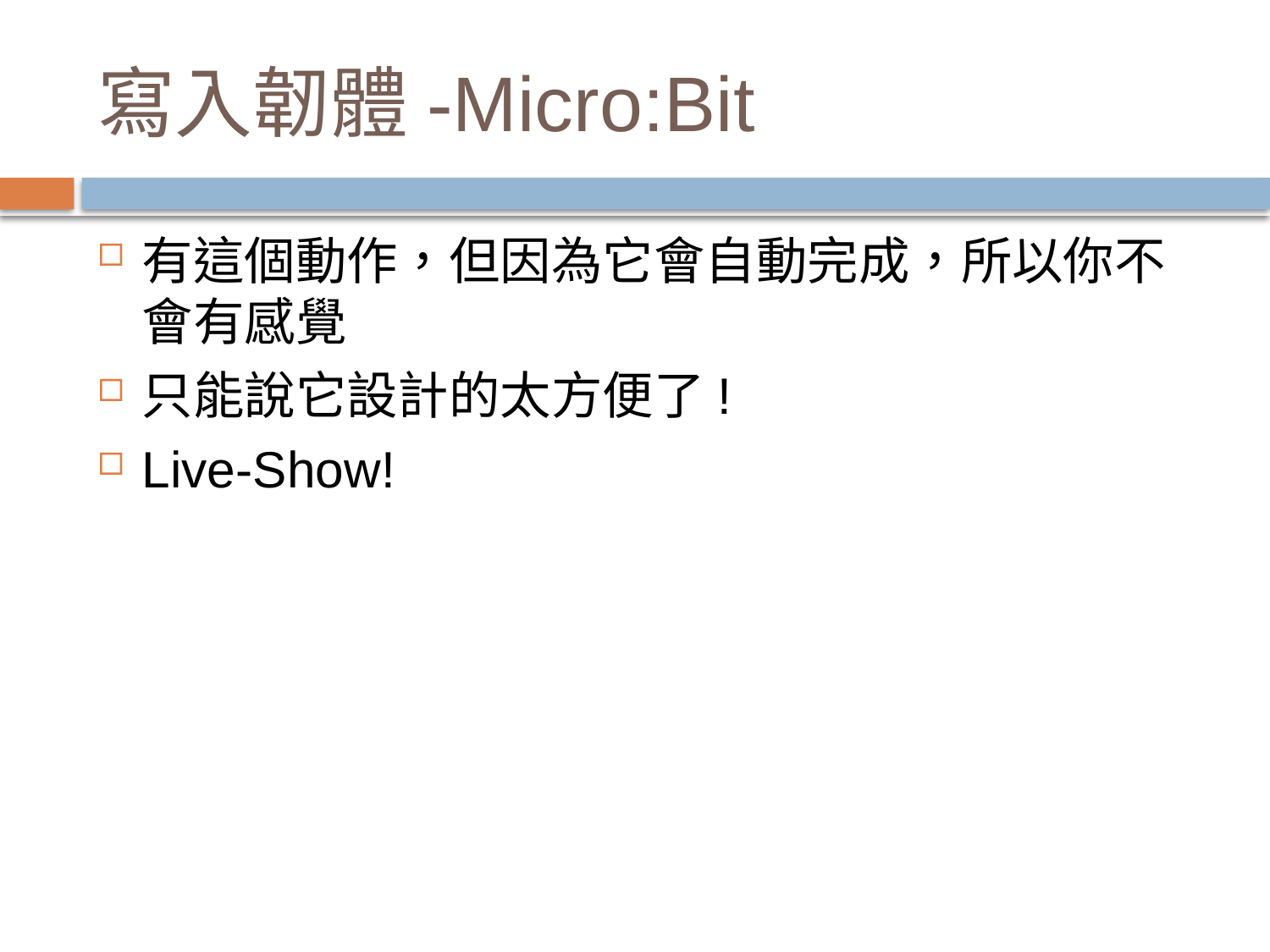

# 寫入韌體-Micro:Bit
有這個動作，但因為它會自動完成，所以你不會有感覺
只能說它設計的太方便了!
Live-Show!